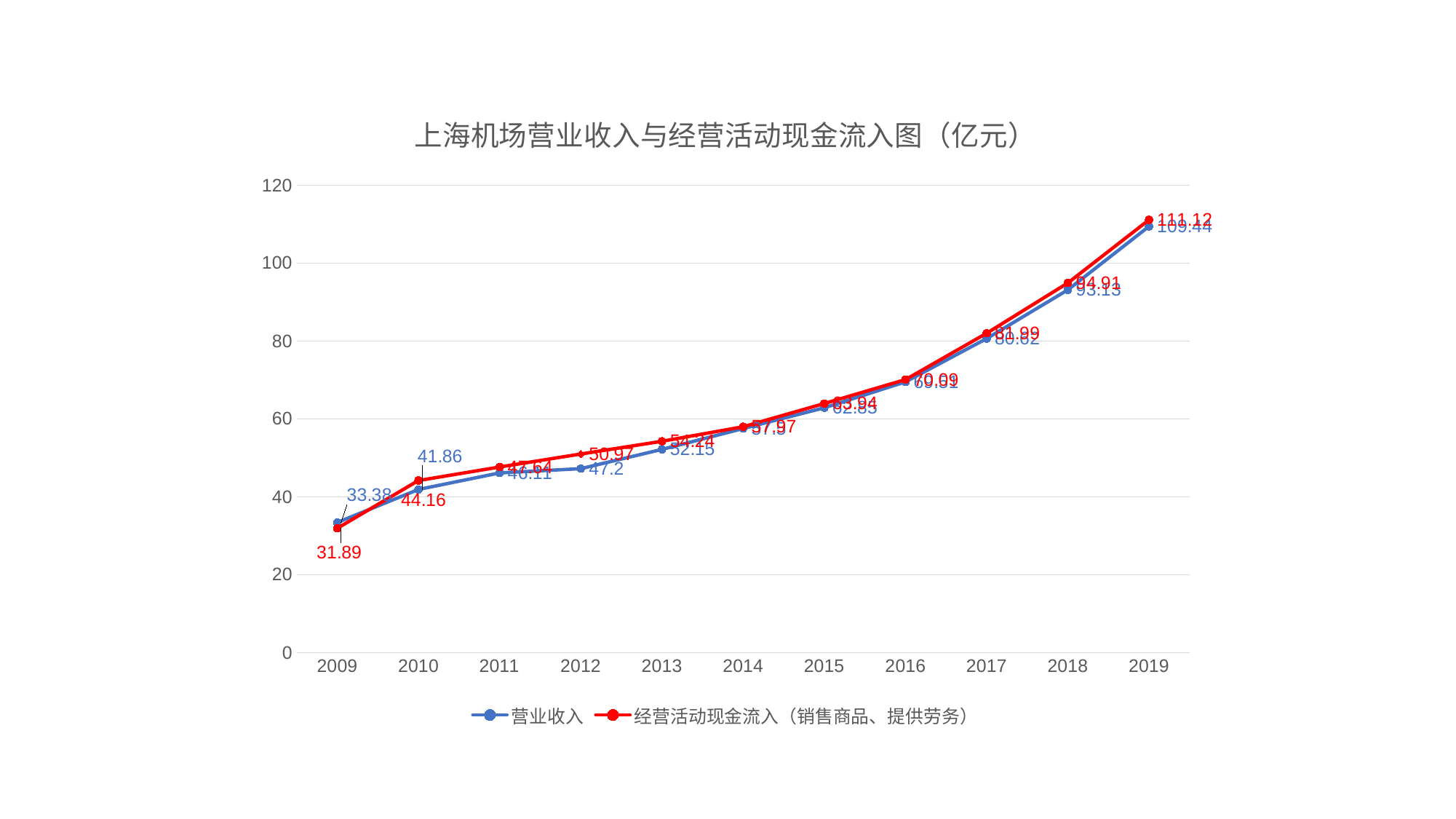

### Chart: 上海机场营业收入与经营活动现金流入图（亿元）

| Category | 营业收入 | 经营活动现金流入（销售商品、提供劳务） |
|---|---|---|
| 2009 | 33.38 | 31.89 |
| 2010 | 41.86 | 44.16 |
| 2011 | 46.11 | 47.64 |
| 2012 | 47.2 | 50.97 |
| 2013 | 52.15 | 54.24 |
| 2014 | 57.5 | 57.97 |
| 2015 | 62.85 | 63.94 |
| 2016 | 69.51 | 70.09 |
| 2017 | 80.62 | 81.99 |
| 2018 | 93.13 | 94.91 |
| 2019 | 109.44 | 111.12 |